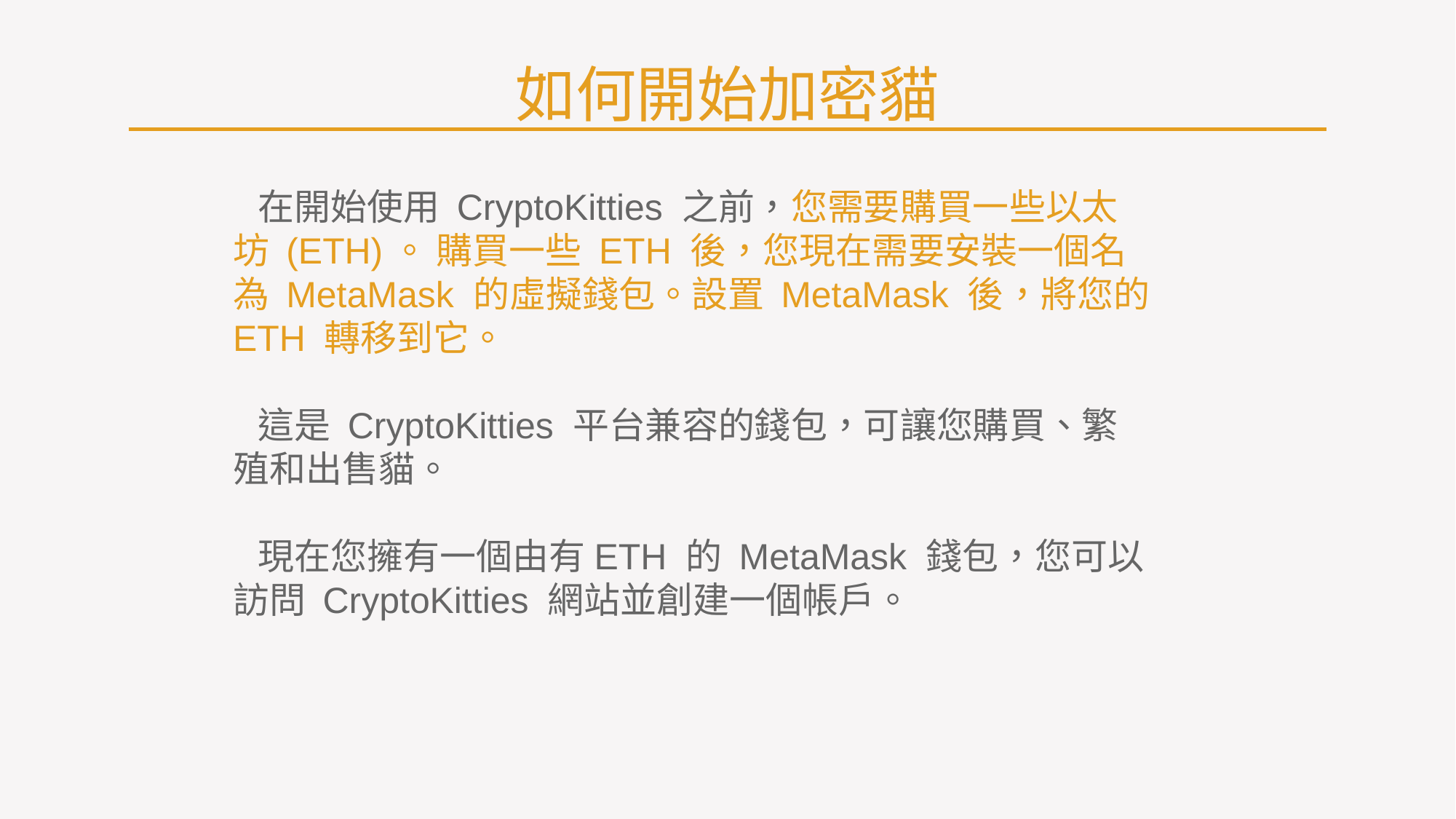

# 如何開始加密貓
  在開始使用 CryptoKitties 之前，您需要購買一些以太坊 (ETH)。 購買一些 ETH 後，您現在需要安裝一個名為 MetaMask 的虛擬錢包。設置 MetaMask 後，將您的 ETH 轉移到它。

  這是 CryptoKitties 平台兼容的錢包，可讓您購買、繁殖和出售貓。
  現在您擁有一個由有ETH 的 MetaMask 錢包，您可以訪問 CryptoKitties 網站並創建一個帳戶。